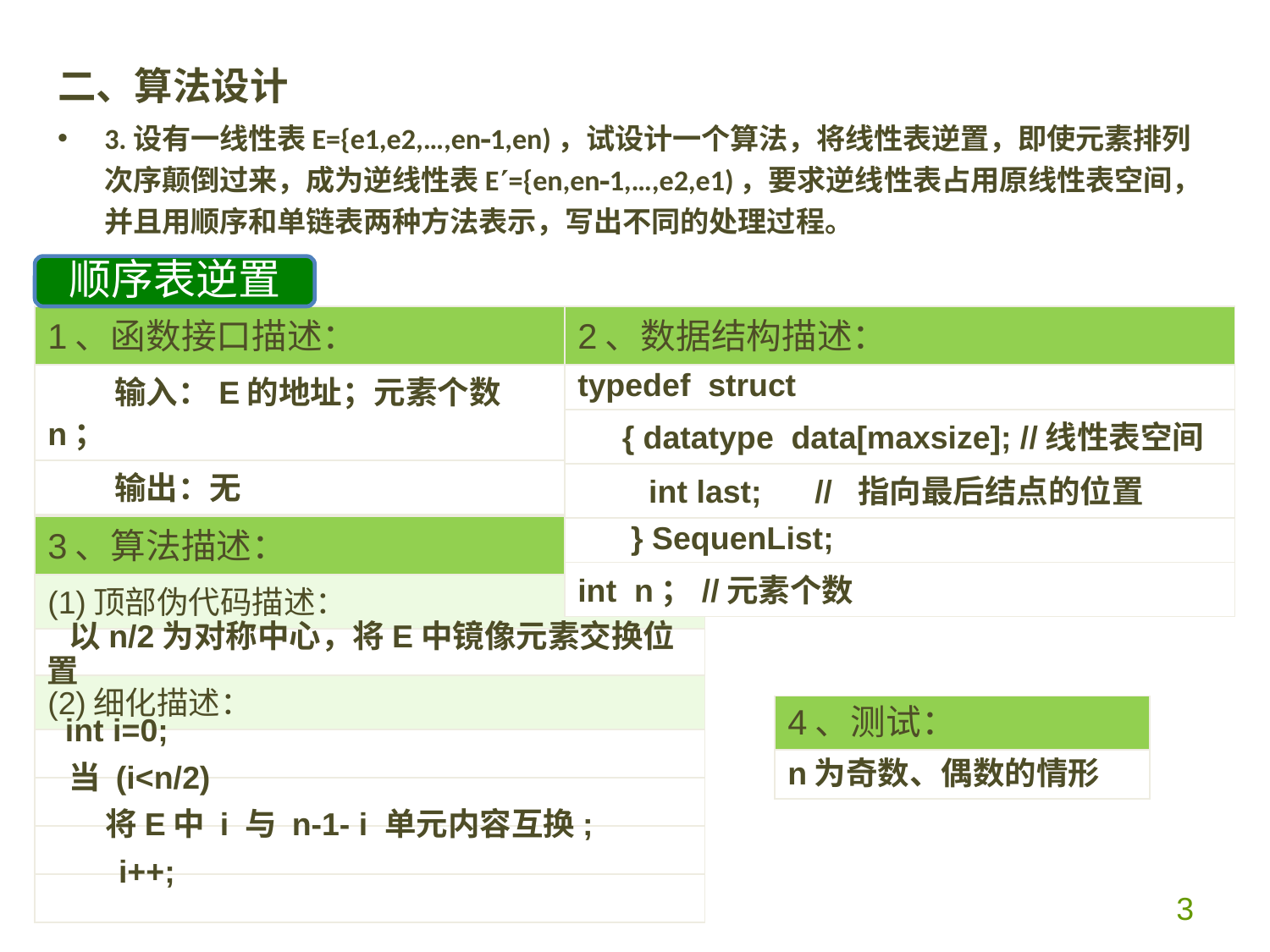

二、算法设计
3.设有一线性表E={e1,e2,…,en−1,en)，试设计一个算法，将线性表逆置，即使元素排列次序颠倒过来，成为逆线性表E′={en,en−1,…,e2,e1)，要求逆线性表占用原线性表空间，并且用顺序和单链表两种方法表示，写出不同的处理过程。
顺序表逆置
| 1、函数接口描述： |
| --- |
| 输入：E的地址；元素个数n； |
| 输出：无 |
| 2、数据结构描述： |
| --- |
| typedef struct |
| { datatype data[maxsize]; //线性表空间 |
| int last; // 指向最后结点的位置 |
| } SequenList; |
| int n；//元素个数 |
| 3、算法描述： |
| --- |
| (1)顶部伪代码描述： |
|  |
| (2)细化描述： |
|  |
|  |
|  |
|  |
  以n/2为对称中心，将E中镜像元素交换位置
| 4、测试： |
| --- |
| n为奇数、偶数的情形 |
  int i=0;
  当 (i<n/2)
       将E中 i 与 n-1- i 单元内容互换;
        i++;
3